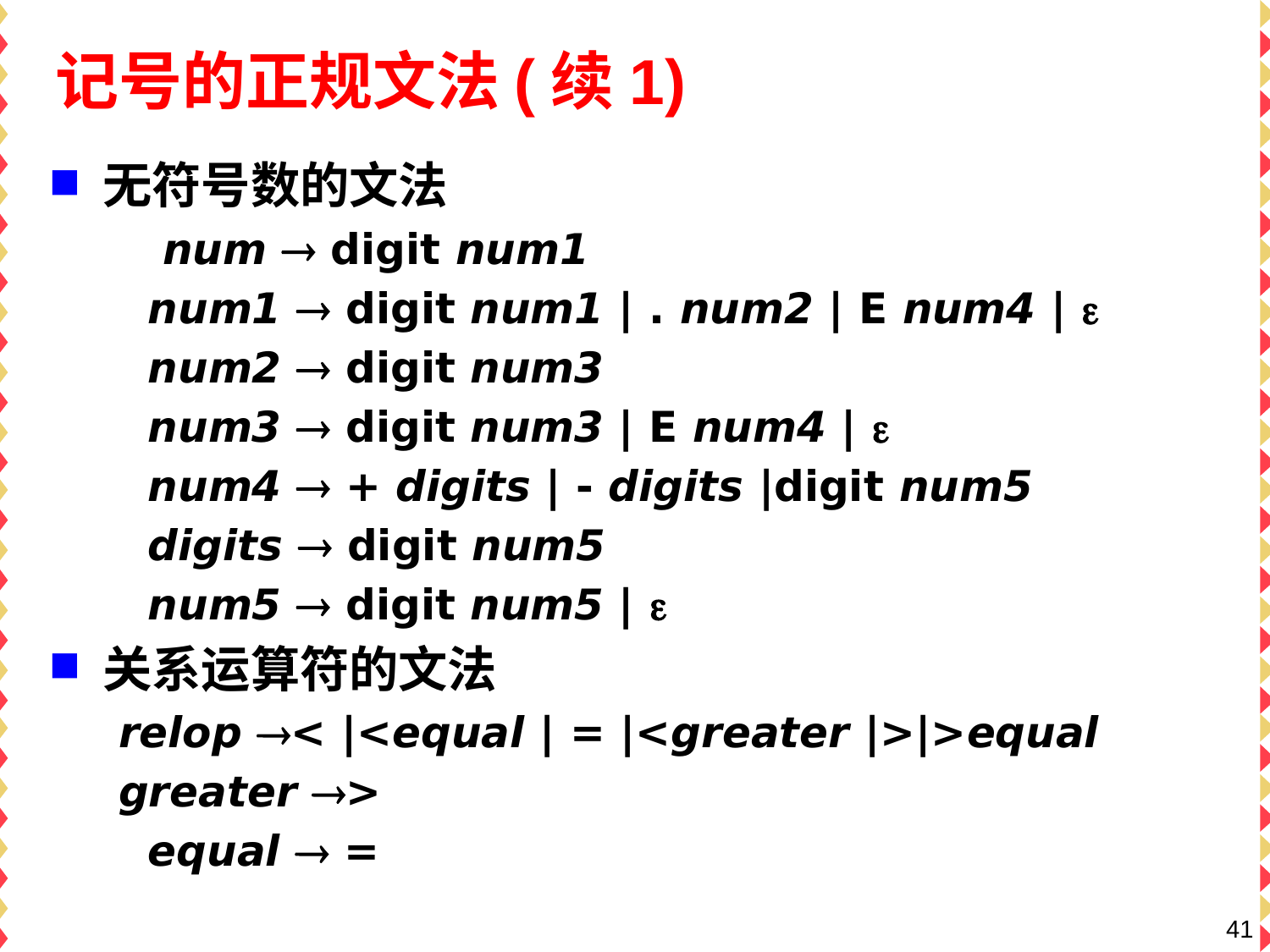

# 记号的正规文法(续1)
无符号数的文法
   num → digit num1
  num1 → digit num1 | . num2 | E num4 | ε
  num2 → digit num3
  num3 → digit num3 | E num4 | ε
  num4 → + digits | - digits |digit num5
  digits → digit num5
  num5 → digit num5 | ε
关系运算符的文法
relop →< |<equal | = |<greater |>|>equal
greater →>
  equal → =
41